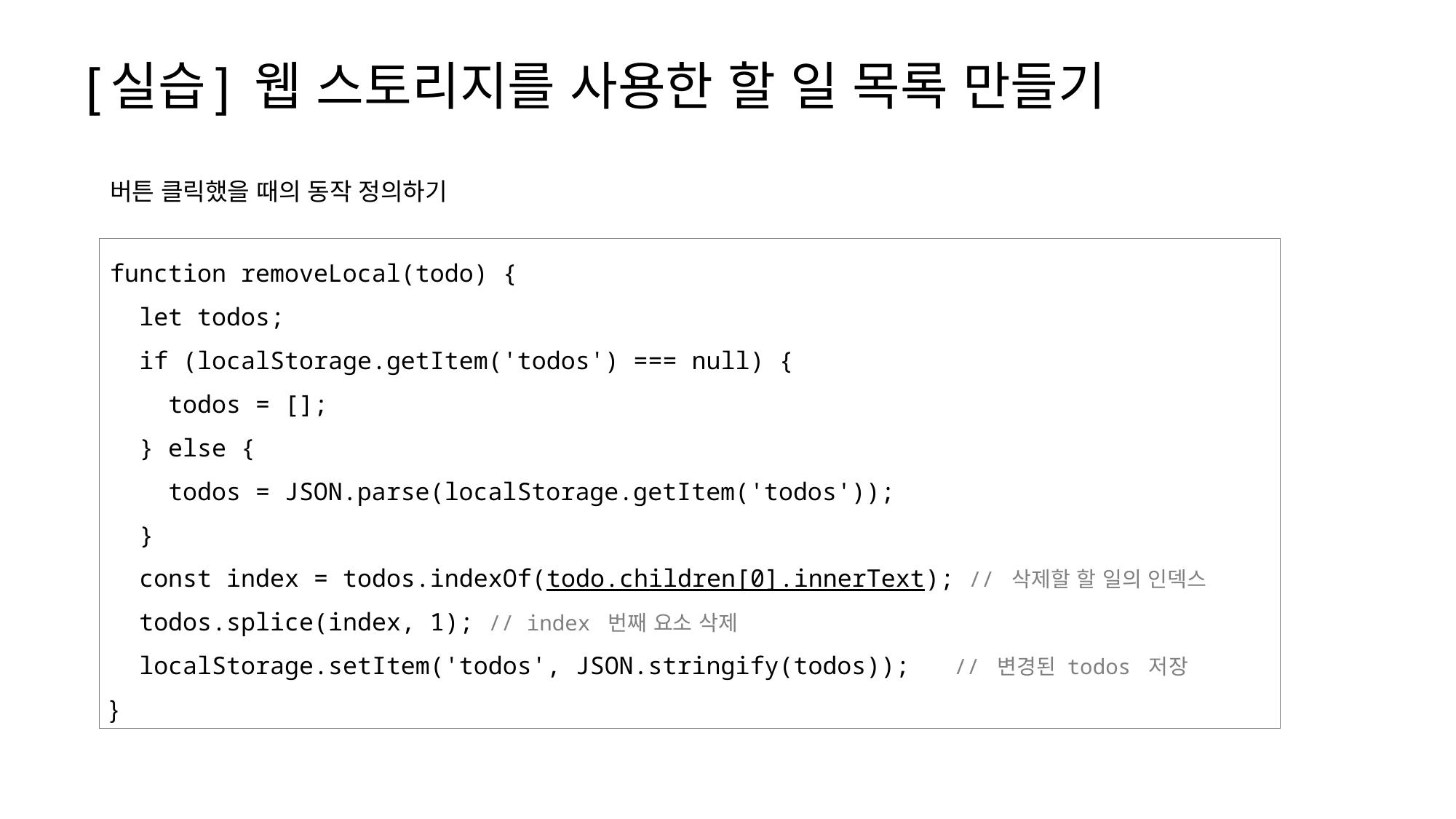

# [실습] 웹 스토리지를 사용한 할 일 목록 만들기
버튼 클릭했을 때의 동작 정의하기
function removeLocal(todo) {
  let todos;
  if (localStorage.getItem('todos') === null) {
    todos = [];
  } else {
    todos = JSON.parse(localStorage.getItem('todos'));
  }
  const index = todos.indexOf(todo.children[0].innerText); // 삭제할 할 일의 인덱스
  todos.splice(index, 1); // index 번째 요소 삭제
  localStorage.setItem('todos', JSON.stringify(todos));   // 변경된 todos 저장
}